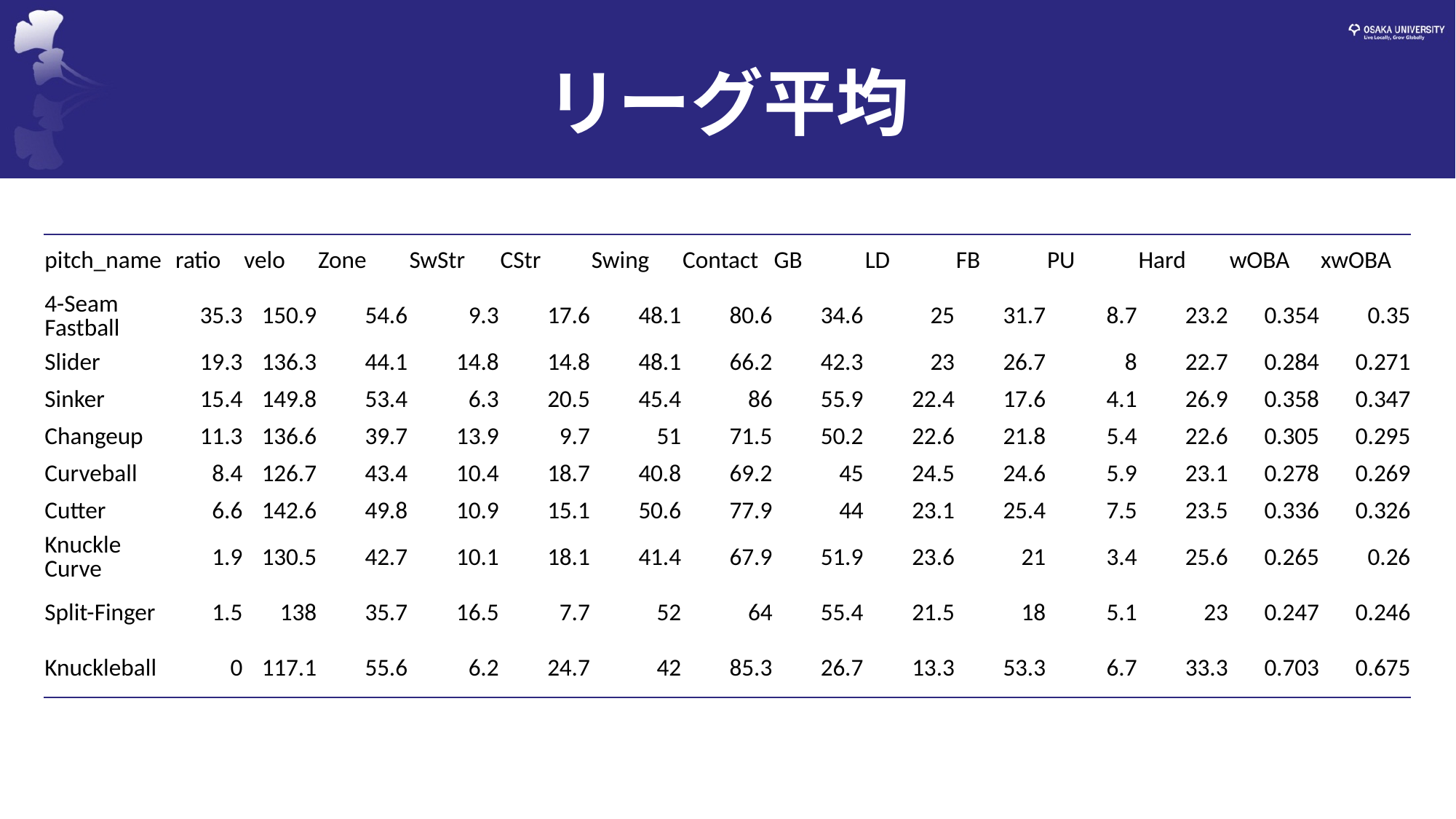

# リーグ平均
| pitch\_name | ratio | velo | Zone | SwStr | CStr | Swing | Contact | GB | LD | FB | PU | Hard | wOBA | xwOBA |
| --- | --- | --- | --- | --- | --- | --- | --- | --- | --- | --- | --- | --- | --- | --- |
| 4-Seam Fastball | 35.3 | 150.9 | 54.6 | 9.3 | 17.6 | 48.1 | 80.6 | 34.6 | 25 | 31.7 | 8.7 | 23.2 | 0.354 | 0.35 |
| Slider | 19.3 | 136.3 | 44.1 | 14.8 | 14.8 | 48.1 | 66.2 | 42.3 | 23 | 26.7 | 8 | 22.7 | 0.284 | 0.271 |
| Sinker | 15.4 | 149.8 | 53.4 | 6.3 | 20.5 | 45.4 | 86 | 55.9 | 22.4 | 17.6 | 4.1 | 26.9 | 0.358 | 0.347 |
| Changeup | 11.3 | 136.6 | 39.7 | 13.9 | 9.7 | 51 | 71.5 | 50.2 | 22.6 | 21.8 | 5.4 | 22.6 | 0.305 | 0.295 |
| Curveball | 8.4 | 126.7 | 43.4 | 10.4 | 18.7 | 40.8 | 69.2 | 45 | 24.5 | 24.6 | 5.9 | 23.1 | 0.278 | 0.269 |
| Cutter | 6.6 | 142.6 | 49.8 | 10.9 | 15.1 | 50.6 | 77.9 | 44 | 23.1 | 25.4 | 7.5 | 23.5 | 0.336 | 0.326 |
| Knuckle Curve | 1.9 | 130.5 | 42.7 | 10.1 | 18.1 | 41.4 | 67.9 | 51.9 | 23.6 | 21 | 3.4 | 25.6 | 0.265 | 0.26 |
| Split-Finger | 1.5 | 138 | 35.7 | 16.5 | 7.7 | 52 | 64 | 55.4 | 21.5 | 18 | 5.1 | 23 | 0.247 | 0.246 |
| Knuckleball | 0 | 117.1 | 55.6 | 6.2 | 24.7 | 42 | 85.3 | 26.7 | 13.3 | 53.3 | 6.7 | 33.3 | 0.703 | 0.675 |